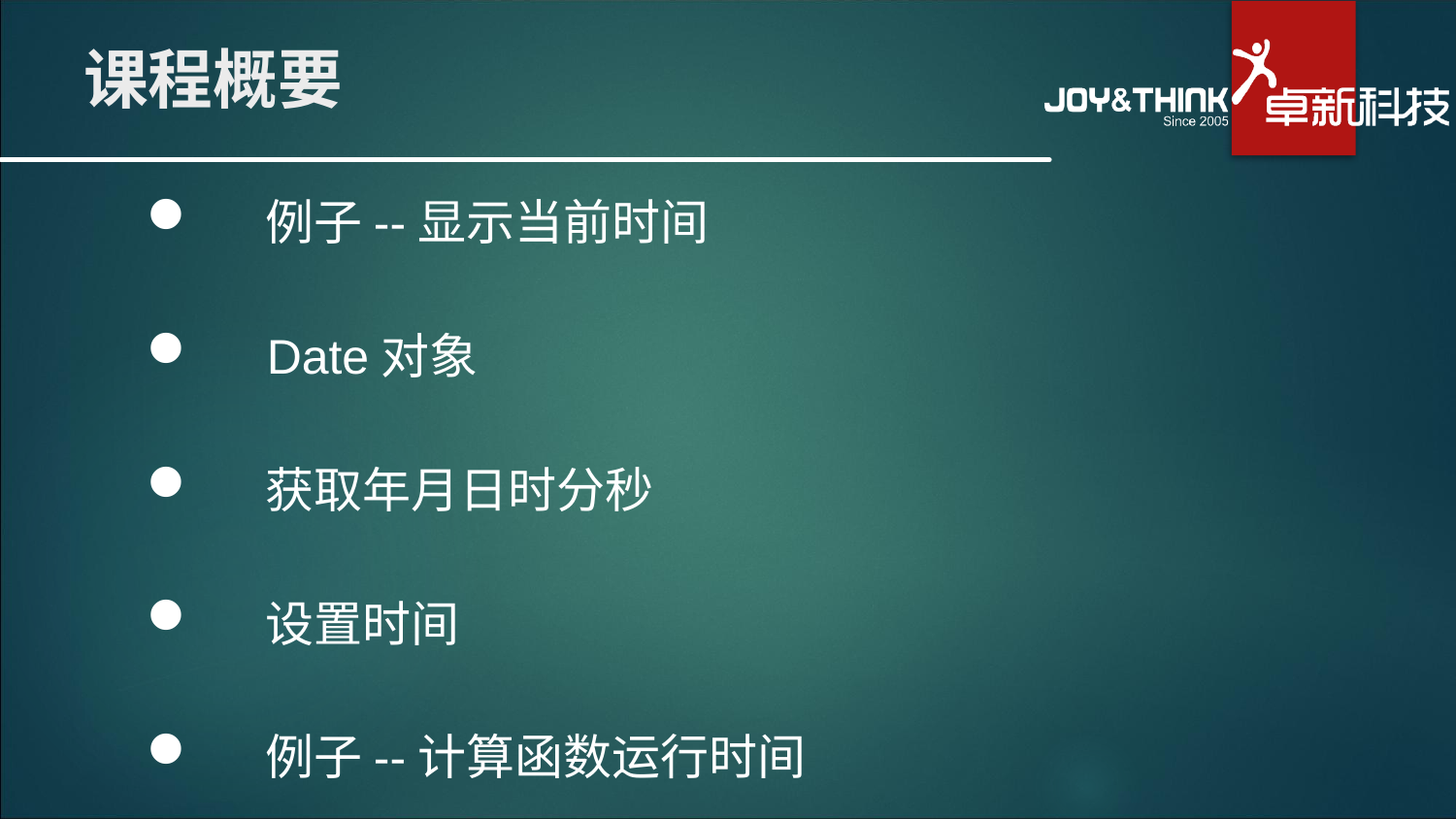

# 课程概要
     例子--显示当前时间
     Date对象
     获取年月日时分秒
     设置时间
     例子--计算函数运行时间